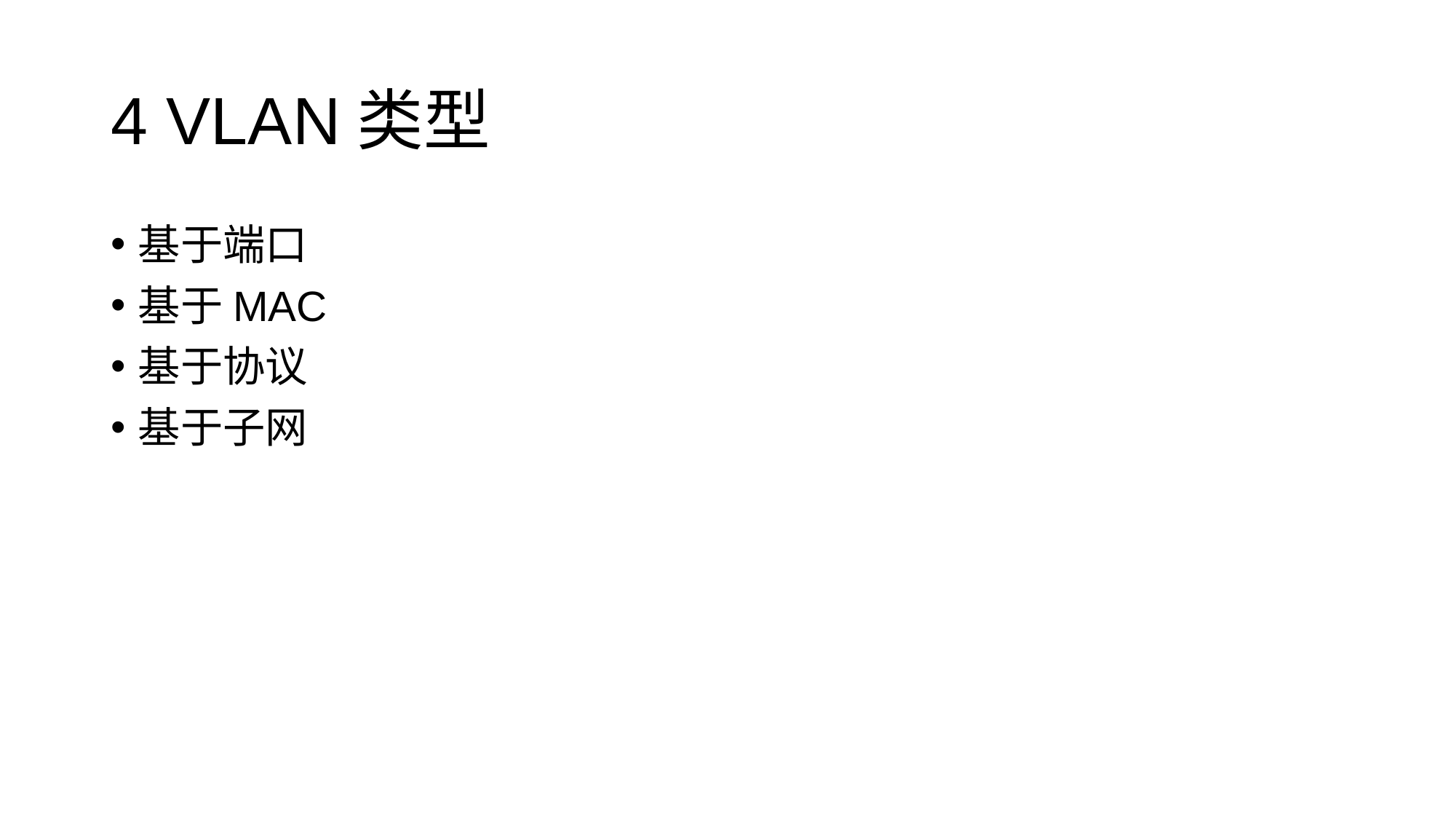

# 4 VLAN类型
基于端口
基于MAC
基于协议
基于子网